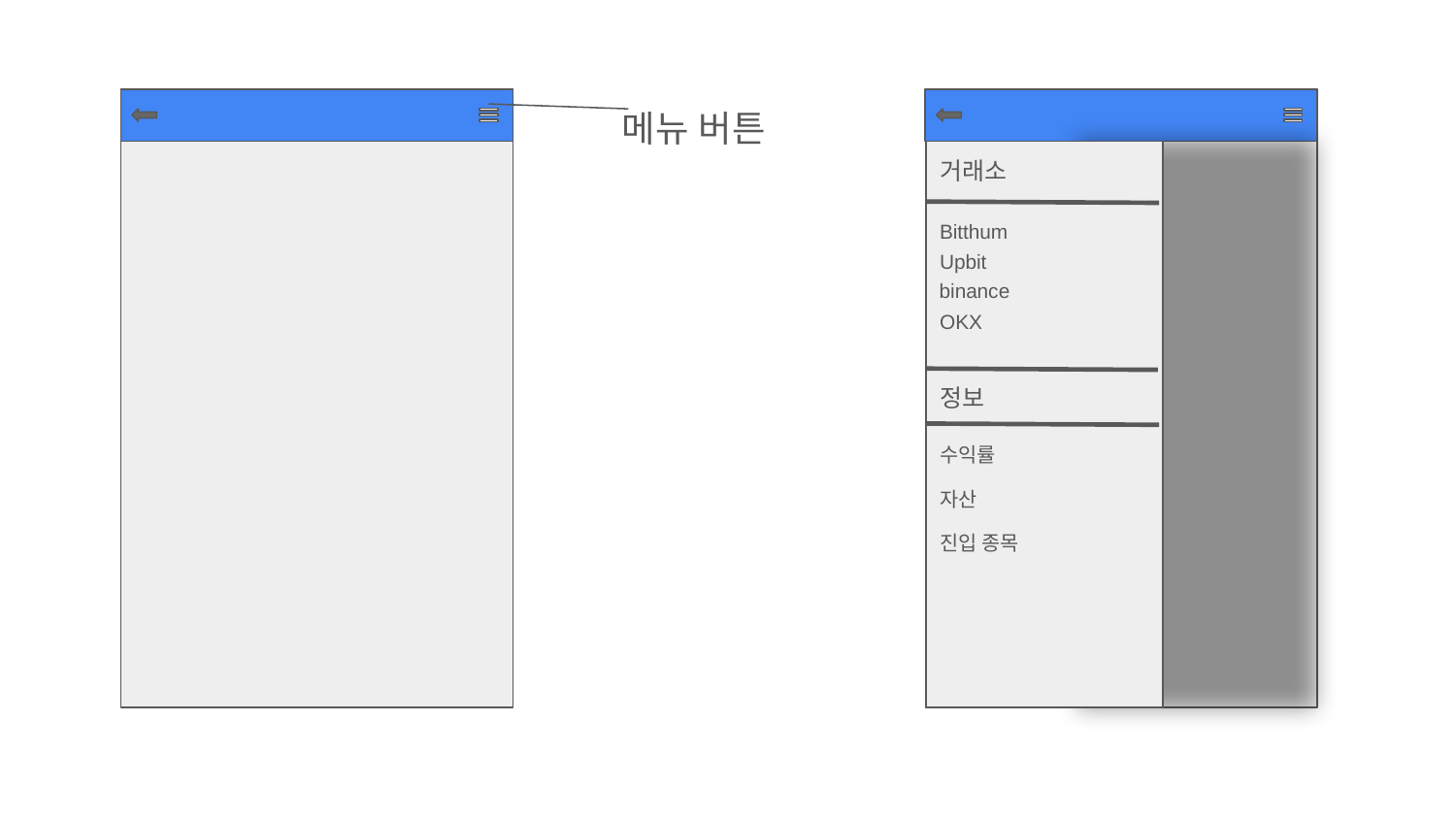

메뉴 버튼
거래소

Bitthum
Upbit
binance
OKX
정보
수익률
자산
진입 종목